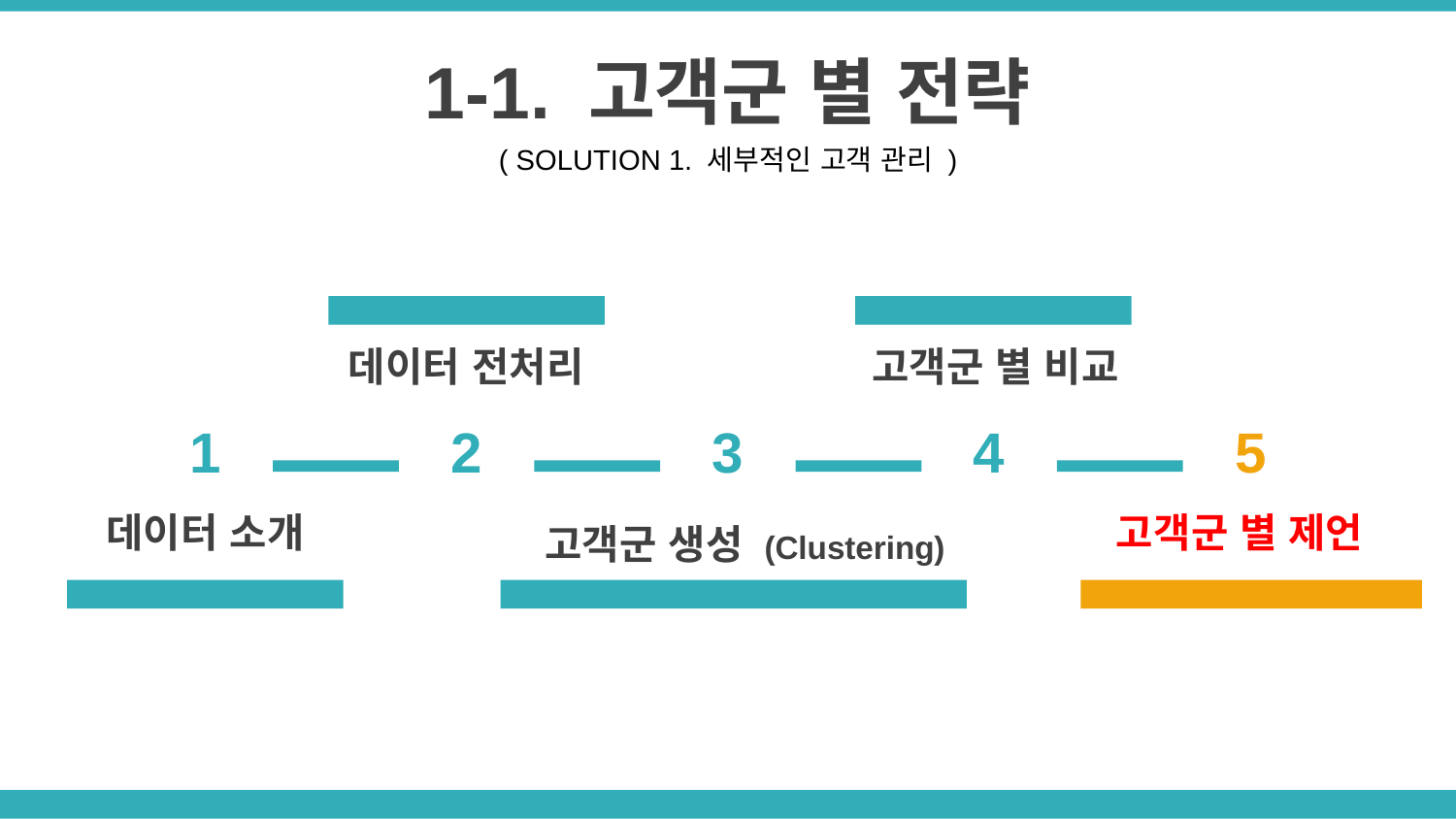

1-1. 고객군 별 전략
( SOLUTION 1. 세부적인 고객 관리 )

데이터 전처리

고객군 별 비교
1
2
3
4
5

데이터 소개

고객군 별 제언

고객군 생성 (Clustering)